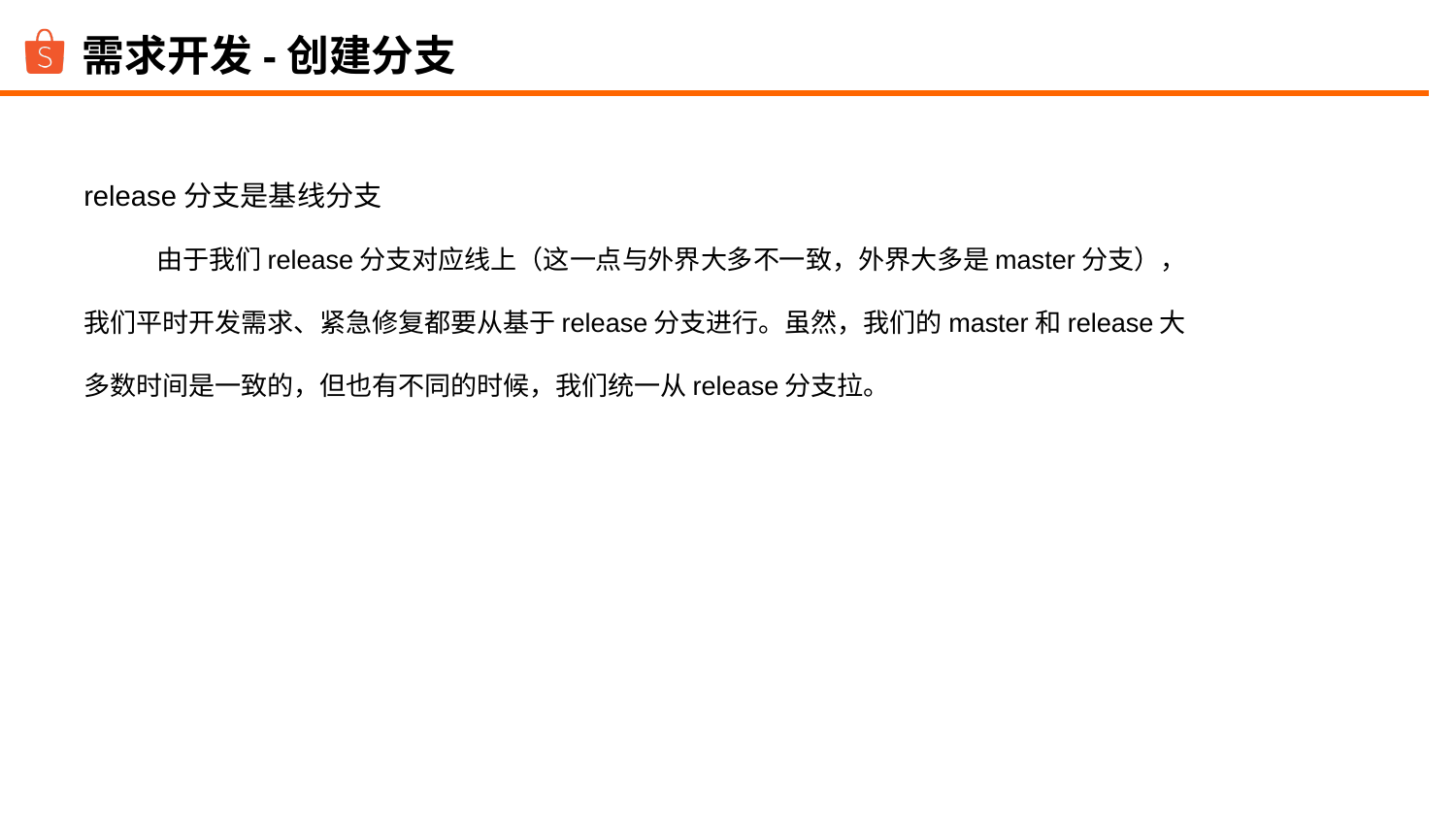

需求开发-创建分支
release分支是基线分支
由于我们release分支对应线上（这一点与外界大多不一致，外界大多是master分支），我们平时开发需求、紧急修复都要从基于release分支进行。虽然，我们的master和release大多数时间是一致的，但也有不同的时候，我们统一从release分支拉。